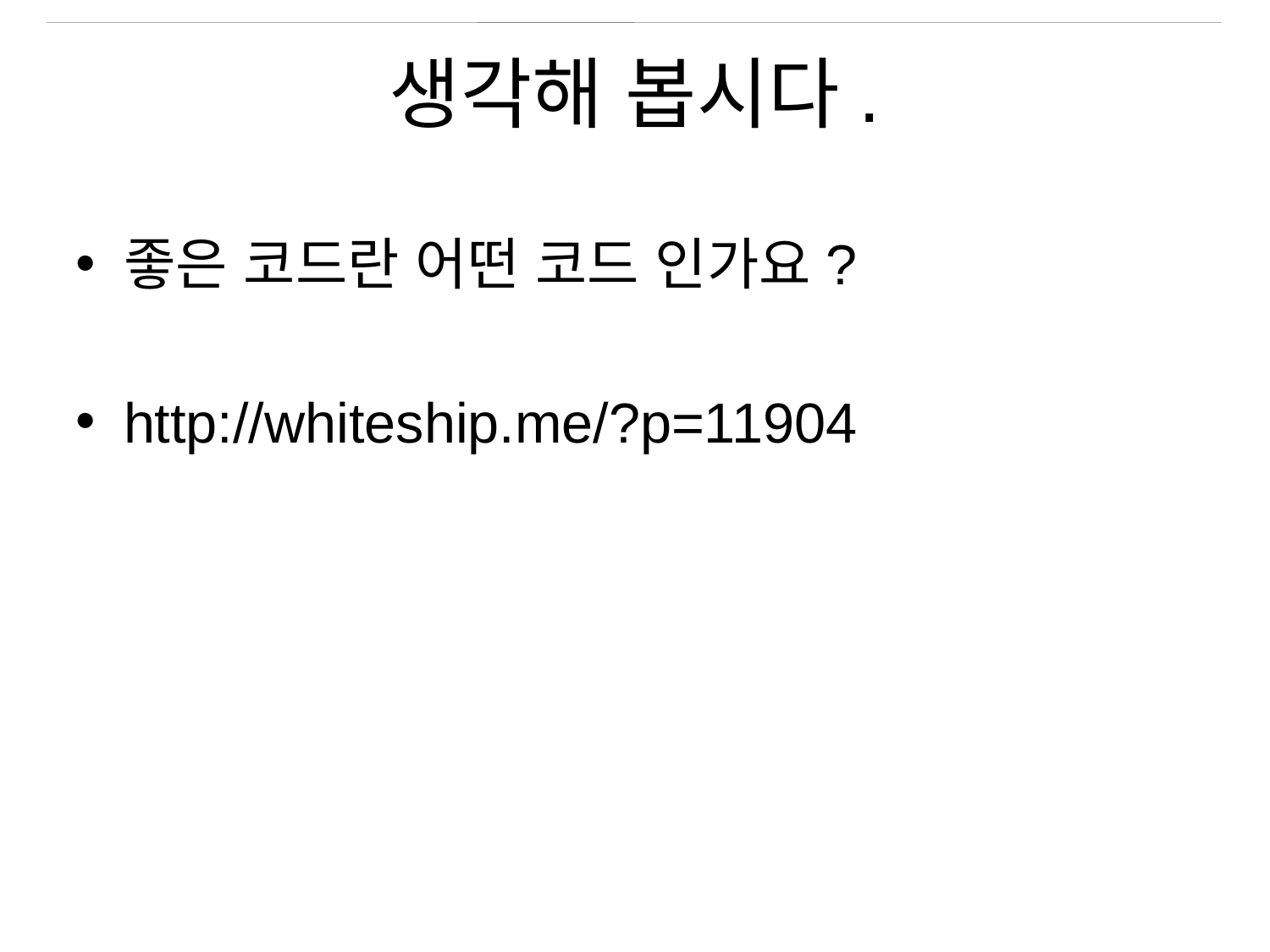

# 생각해 봅시다.
좋은 코드란 어떤 코드 인가요?

http://whiteship.me/?p=11904